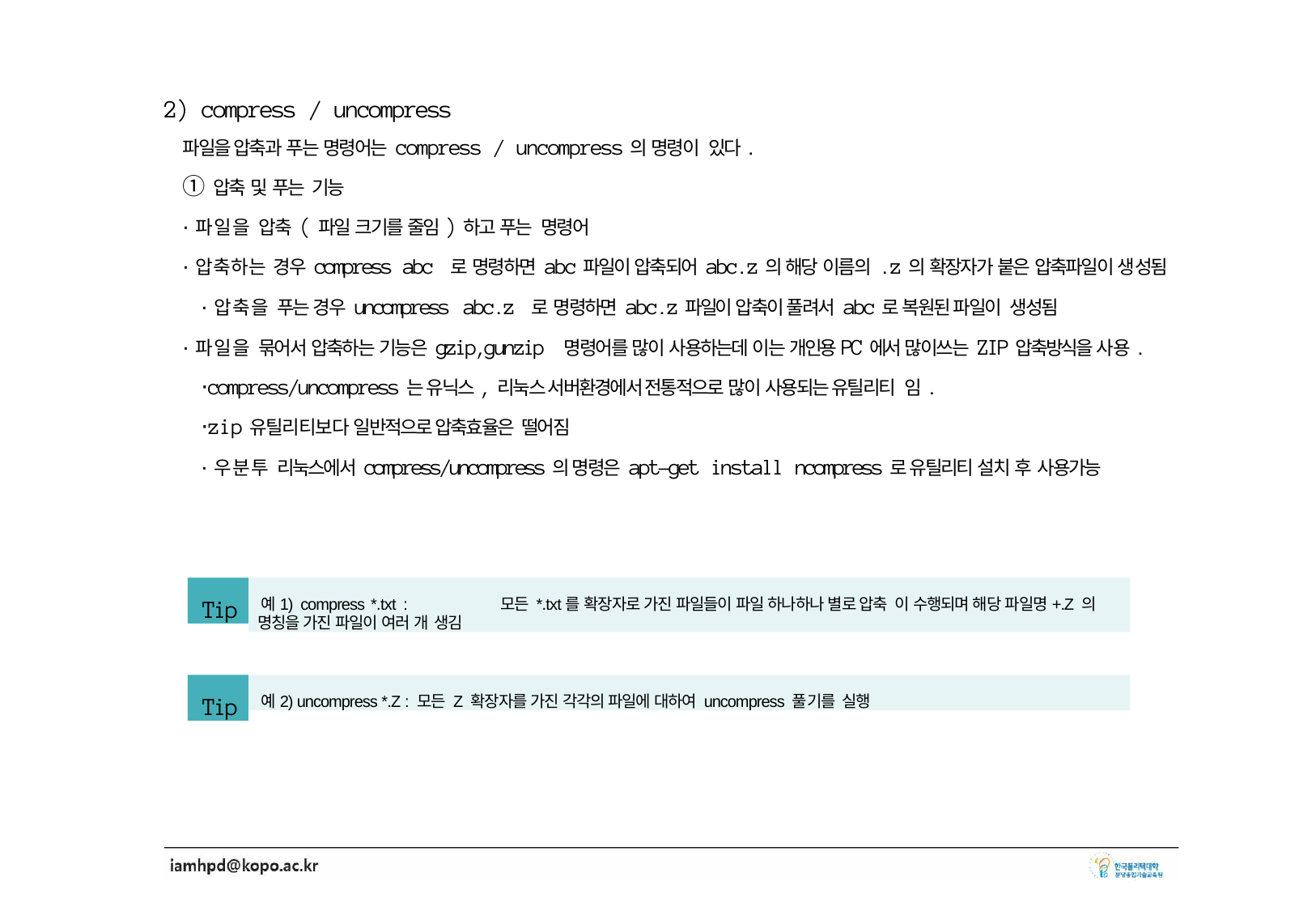

2) compress / uncompress
파일을 압축과 푸는 명령어는 compress / uncompress의 명령이 있다.
① 압축 및 푸는 기능
∙파일을 압축 (파일 크기를 줄임)하고 푸는 명령어
∙압축하는 경우 compress abc 로 명령하면 abc파일이 압축되어 abc.z의 해당 이름의 .z의 확장자가 붙은 압축파일이 생성됨
∙압축을 푸는 경우 uncompress abc.z 로 명령하면 abc.z파일이 압축이 풀려서 abc로 복원된 파일이 생성됨
∙파일을 묶어서 압축하는 기능은 gzip,gunzip 명령어를 많이 사용하는데 이는 개인용PC에서 많이쓰는 ZIP압축방식을 사용.
∙compress/uncompress는 유닉스,리눅스 서버환경에서 전통적으로 많이 사용되는 유틸리티 임.
∙zip유틸리티보다 일반적으로 압축효율은 떨어짐
∙우분투 리눅스에서 compress/uncompress의 명령은 apt-get install ncompress로 유틸리티 설치 후 사용가능

예1)  compress *.txt :	모든 *.txt를 확장자로 가진 파일들이 파일 하나하나 별로 압축  이 수행되며 해당 파일명+.Z 의 명칭을 가진 파일이 여러 개 생김
Tip
Tip

예2) uncompress *.Z : 모든 Z 확장자를 가진 각각의 파일에 대하여 uncompress 풀기를 실행